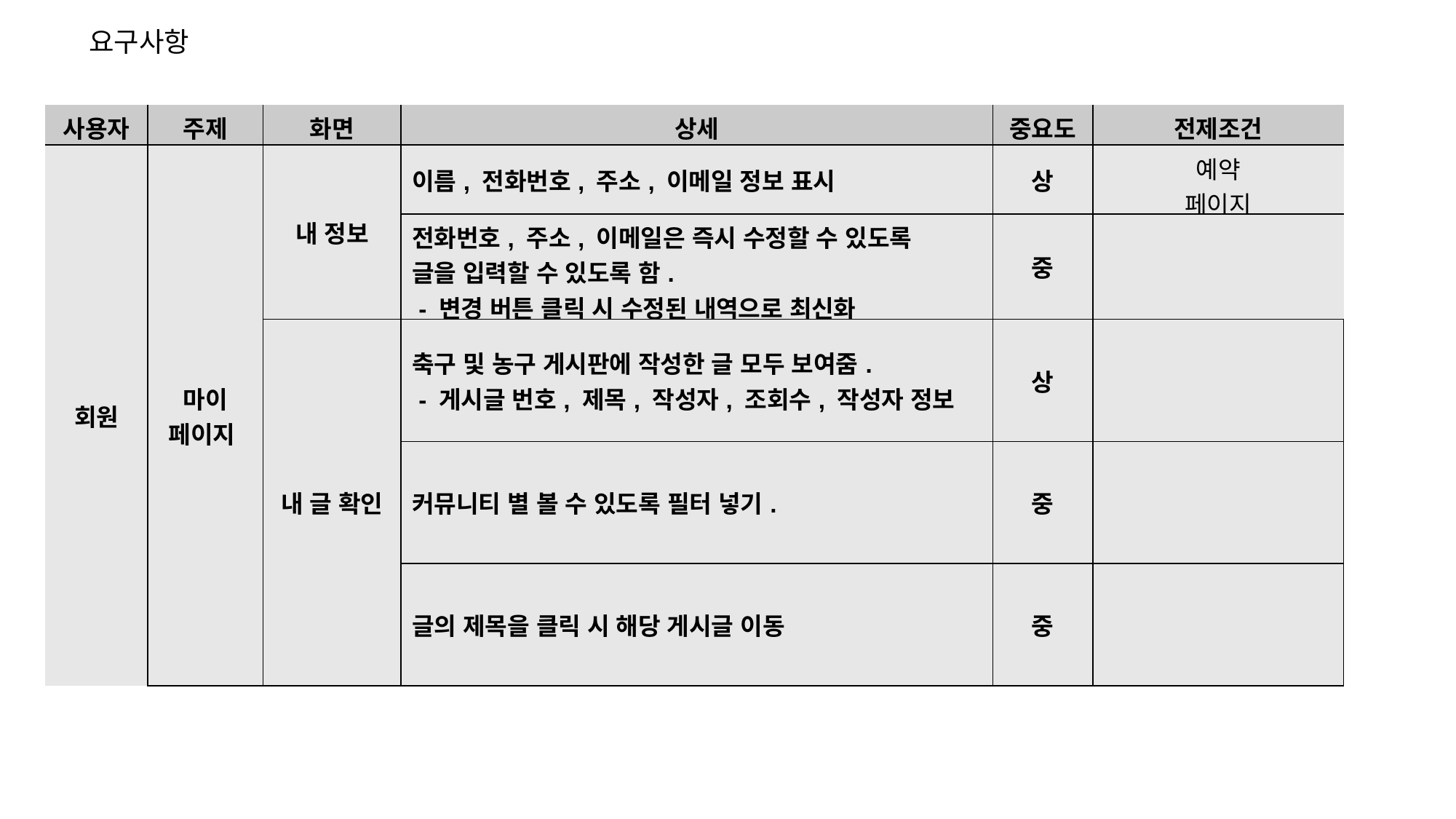

요구사항
| 사용자 | 주제 | 화면 | 상세 | 중요도 | 전제조건 |
| --- | --- | --- | --- | --- | --- |
| 회원 | 마이 페이지 | 내 정보 | 이름, 전화번호, 주소, 이메일 정보 표시 | 상 | 예약 페이지 |
|  |  |  | 전화번호, 주소, 이메일은 즉시 수정할 수 있도록 글을 입력할 수 있도록 함. - 변경 버튼 클릭 시 수정된 내역으로 최신화 | 중 |  |
|  |  | 내 글 확인 | 축구 및 농구 게시판에 작성한 글 모두 보여줌. - 게시글 번호, 제목, 작성자, 조회수, 작성자 정보 | 상 |  |
|  |  |  | 커뮤니티 별 볼 수 있도록 필터 넣기. | 중 |  |
|  |  |  | 글의 제목을 클릭 시 해당 게시글 이동 | 중 |  |